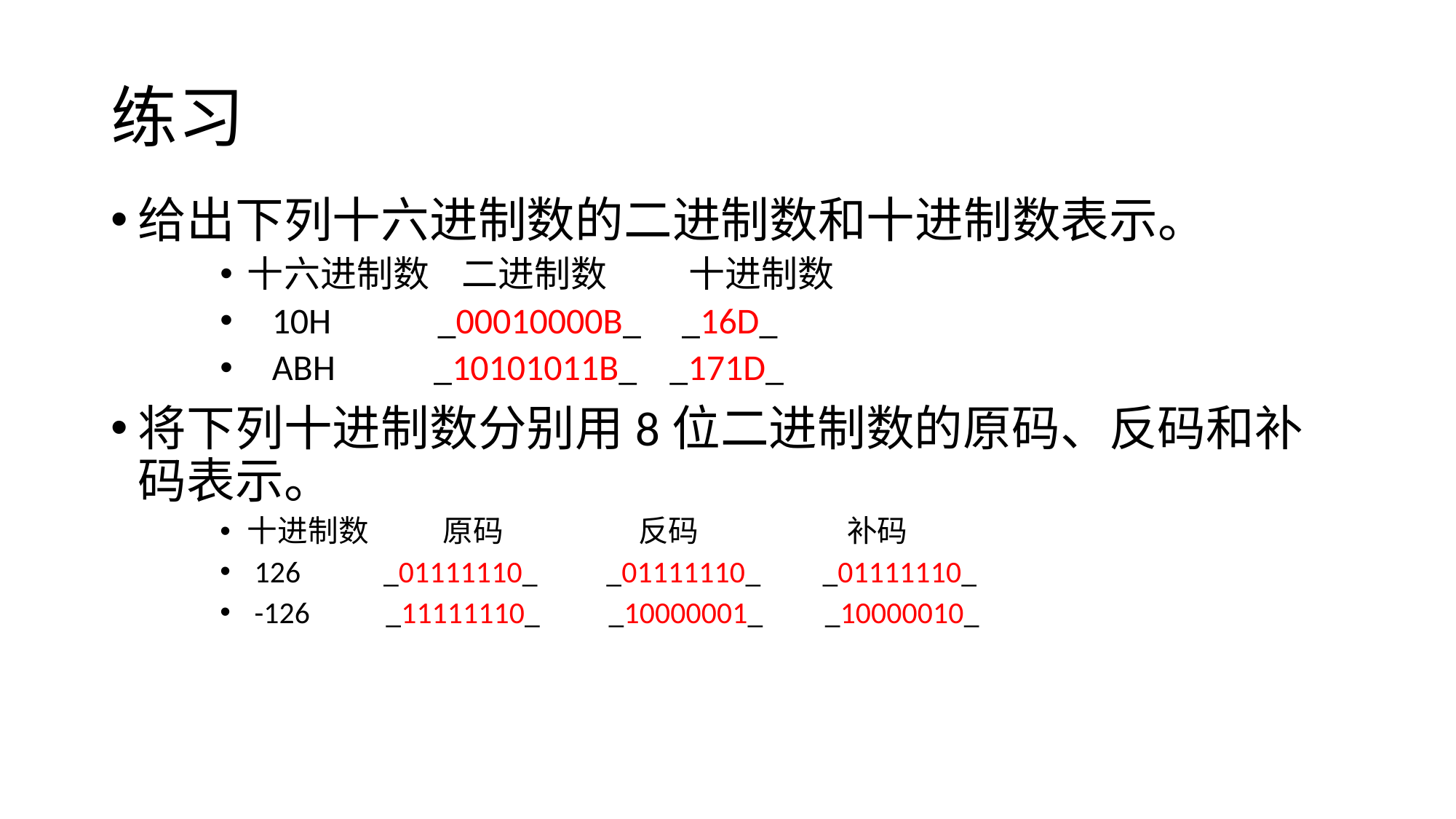

# 练习
给出下列十六进制数的二进制数和十进制数表示。
十六进制数    二进制数          十进制数
   10H             _00010000B_     _16D_
   ABH            _10101011B_    _171D_
将下列十进制数分别用8位二进制数的原码、反码和补码表示。
十进制数           原码                    反码                      补码
 126            _01111110_          _01111110_         _01111110_
 -126           _11111110_          _10000001_         _10000010_